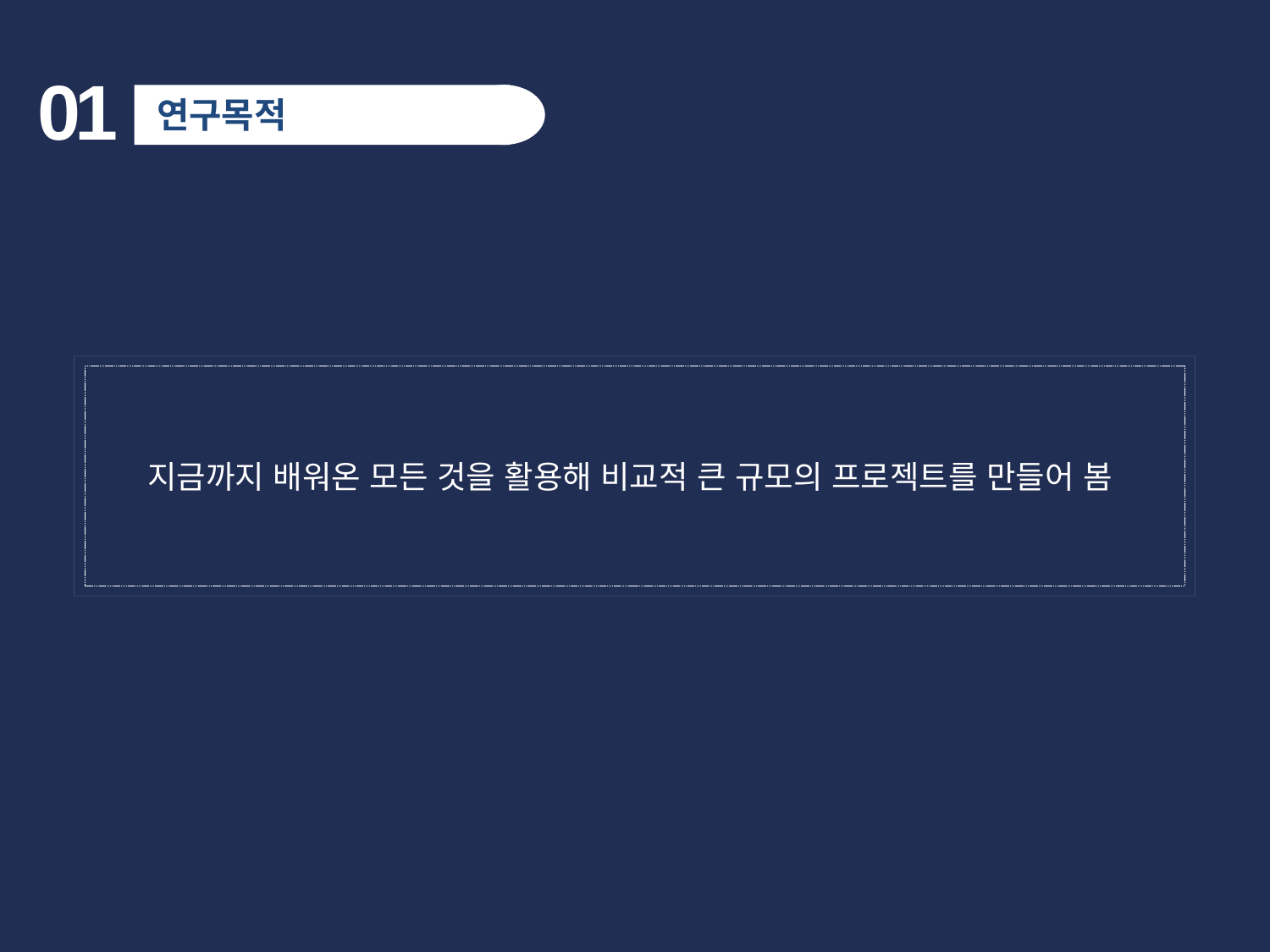

01

연구목적
지금까지 배워온 모든 것을 활용해 비교적 큰 규모의 프로젝트를 만들어 봄